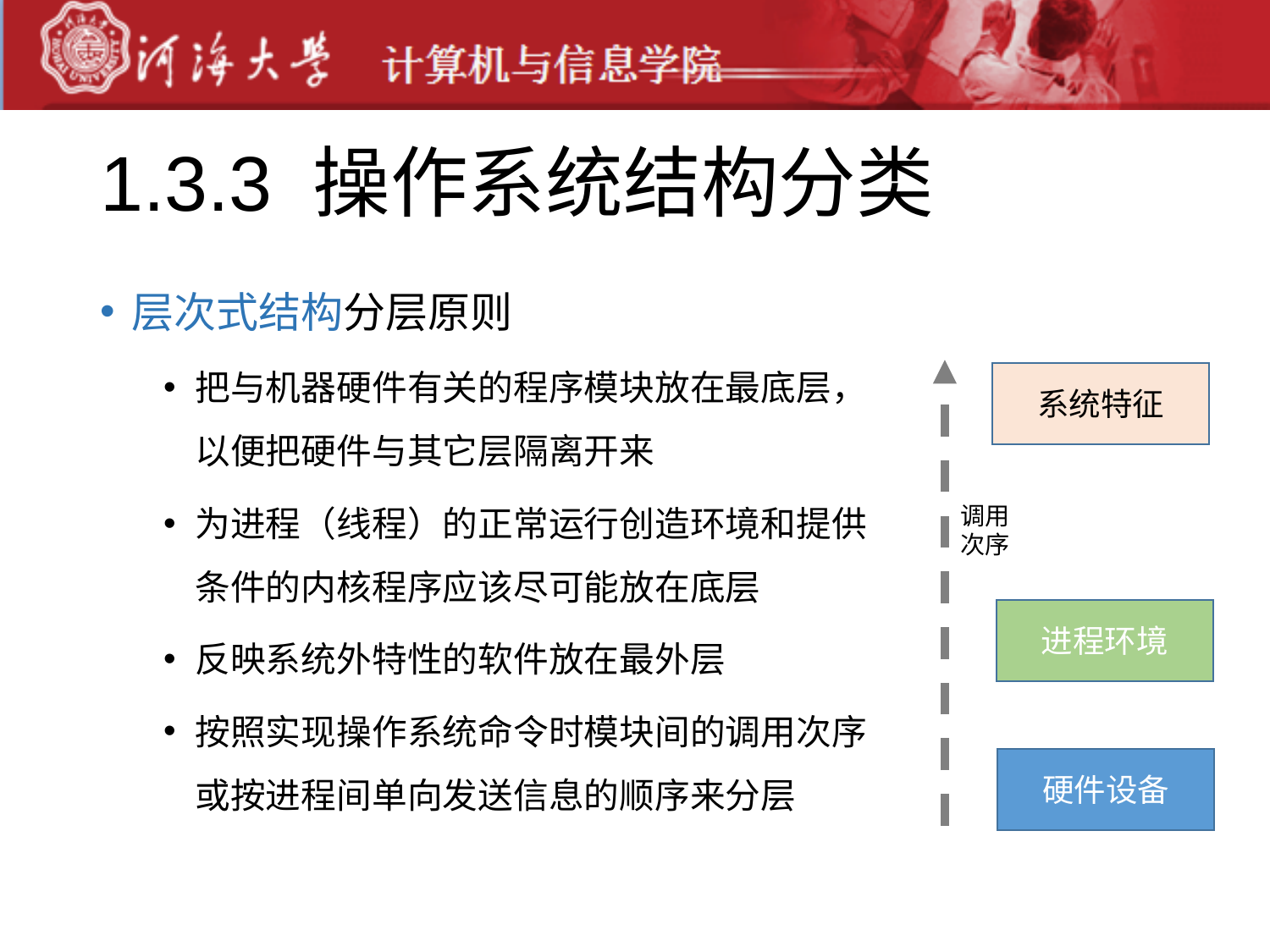

# 1.3.3 操作系统结构分类
层次式结构分层原则
把与机器硬件有关的程序模块放在最底层，以便把硬件与其它层隔离开来
为进程（线程）的正常运行创造环境和提供条件的内核程序应该尽可能放在底层
反映系统外特性的软件放在最外层
按照实现操作系统命令时模块间的调用次序或按进程间单向发送信息的顺序来分层

系统特征
调用
次序
进程环境
硬件设备